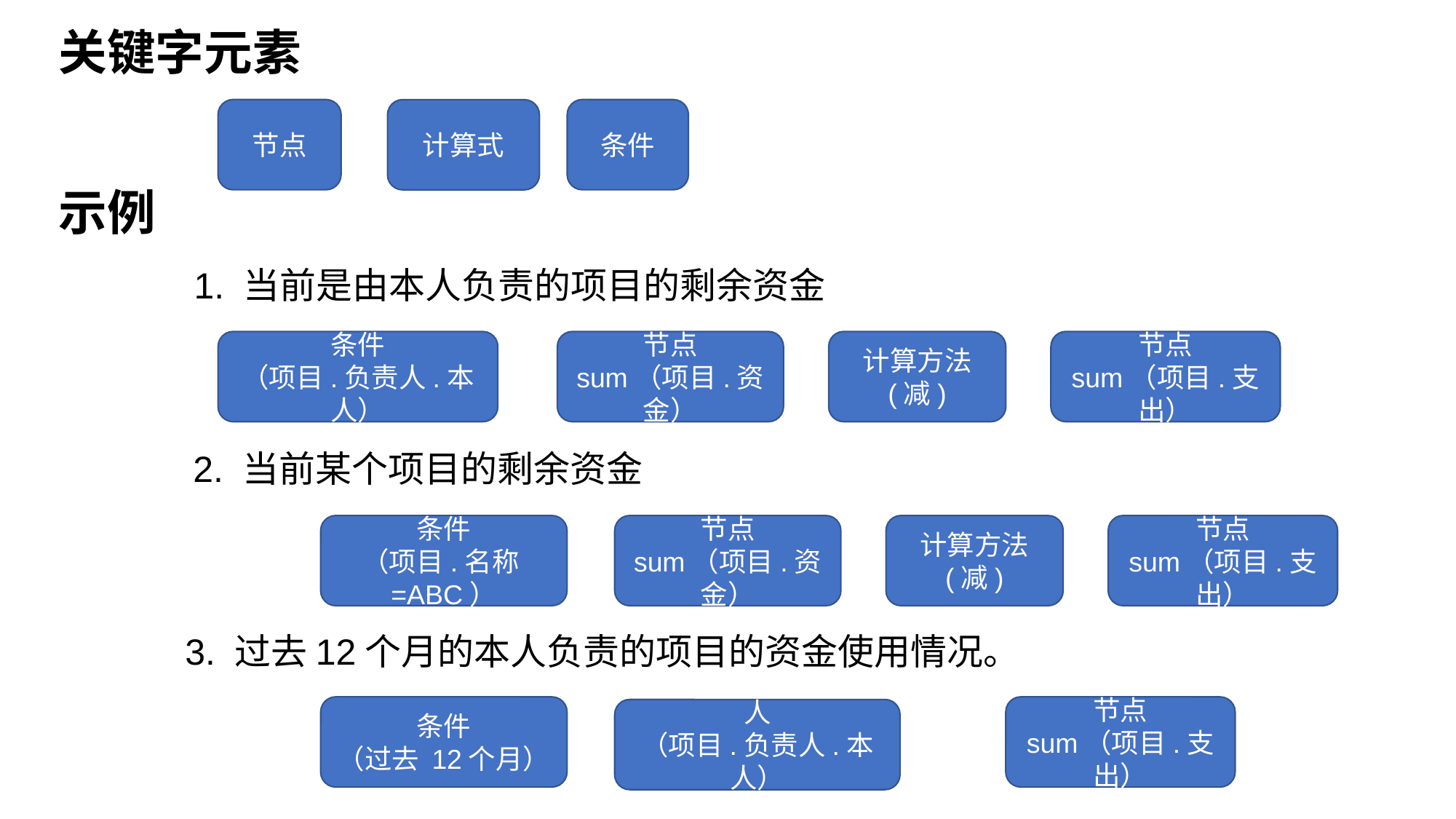

关键字元素
节点
条件
计算式
示例
1. 当前是由本人负责的项目的剩余资金
条件
（项目.负责人.本人）
节点
sum（项目.资金）
计算方法
(减)
节点
sum（项目.支出）
2. 当前某个项目的剩余资金
条件
（项目.名称=ABC）
节点
sum（项目.资金）
计算方法
(减)
节点
sum（项目.支出）
3. 过去12个月的本人负责的项目的资金使用情况。
条件
（过去 12个月）
节点
sum（项目.支出）
人
（项目.负责人.本人）